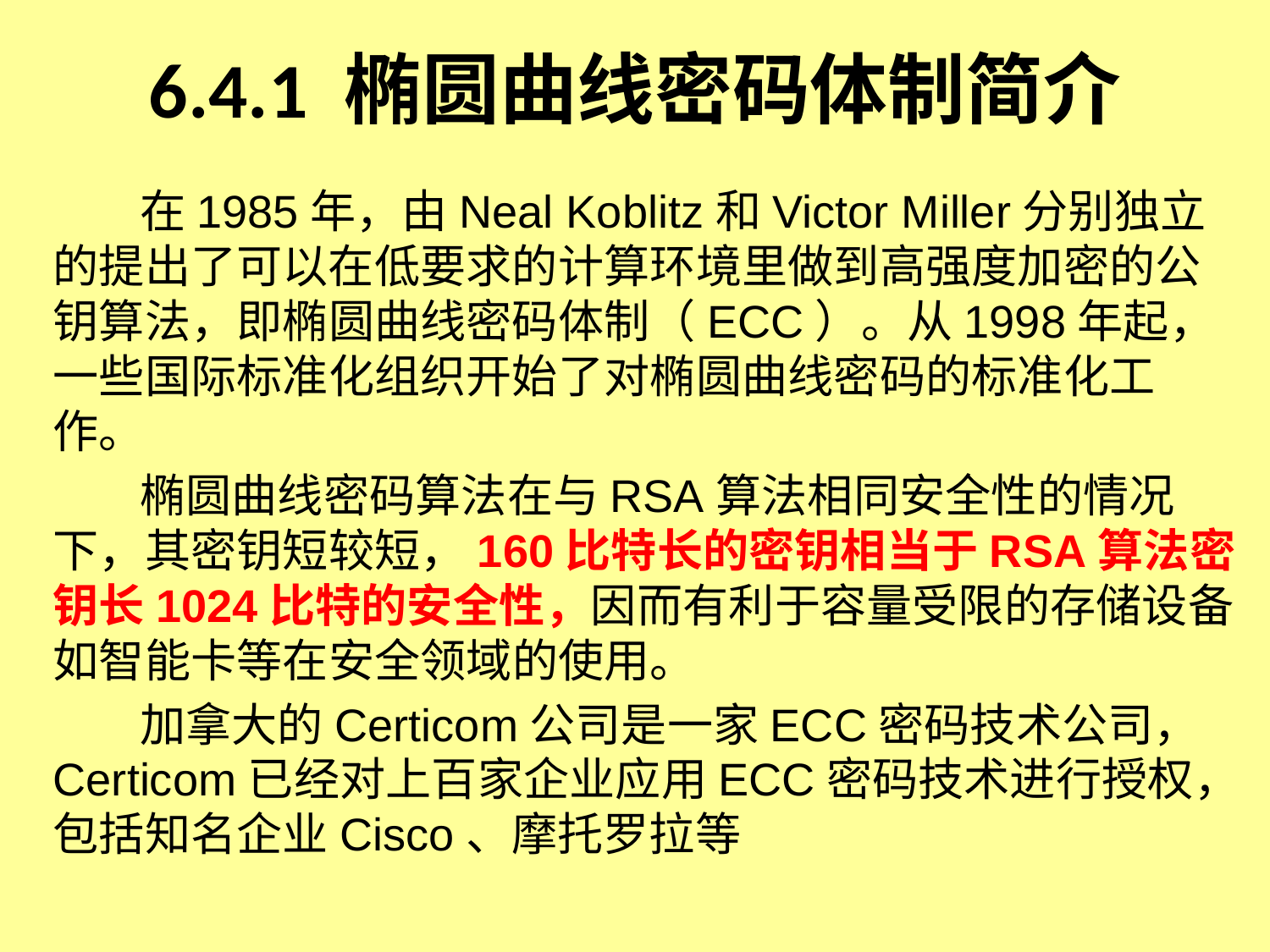

# 6.4.1 椭圆曲线密码体制简介
在1985年，由Neal Koblitz和Victor Miller分别独立的提出了可以在低要求的计算环境里做到高强度加密的公钥算法，即椭圆曲线密码体制（ECC）。从1998年起，一些国际标准化组织开始了对椭圆曲线密码的标准化工作。
椭圆曲线密码算法在与RSA算法相同安全性的情况下，其密钥短较短，160比特长的密钥相当于RSA算法密钥长1024比特的安全性，因而有利于容量受限的存储设备如智能卡等在安全领域的使用。
加拿大的Certicom公司是一家ECC密码技术公司，Certicom已经对上百家企业应用ECC密码技术进行授权，包括知名企业Cisco、摩托罗拉等